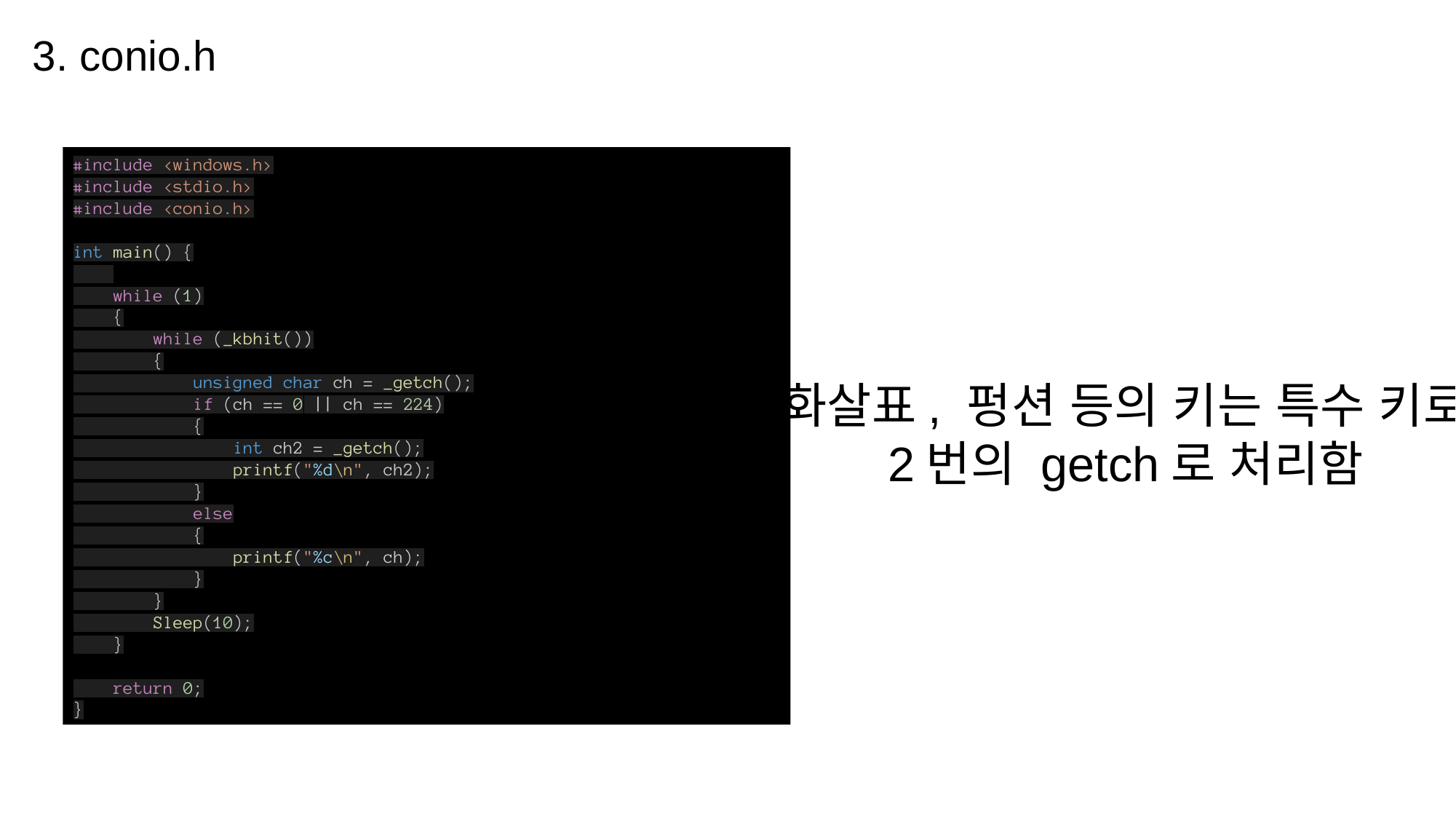

3. conio.h
#include <windows.h>
#include <stdio.h>
#include <conio.h>
int main() {

    while (1)
    {
        while (_kbhit())
        {
            unsigned char ch = _getch();
            if (ch == 0 || ch == 224)
            {
                int ch2 = _getch();
                printf("%d\n", ch2);
            }
            else
            {
                printf("%c\n", ch);
            }
        }
        Sleep(10);
    }
    return 0;
}
화살표, 펑션 등의 키는 특수 키로
2번의 getch로 처리함